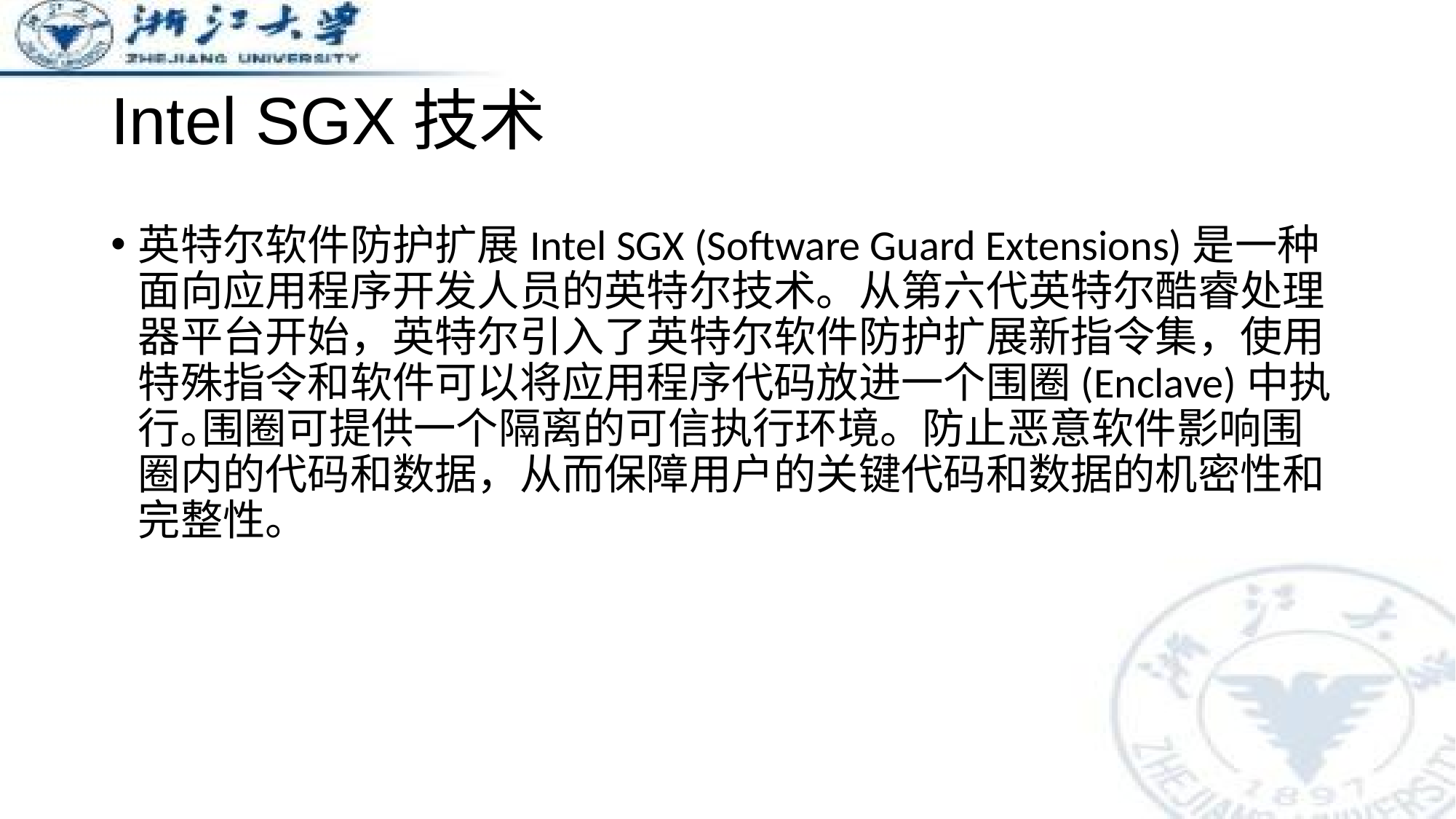

# Intel SGX技术
英特尔软件防护扩展Intel SGX (Software Guard Extensions)是一种面向应用程序开发人员的英特尔技术。从第六代英特尔酷睿处理器平台开始，英特尔引入了英特尔软件防护扩展新指令集，使用特殊指令和软件可以将应用程序代码放进一个围圈(Enclave)中执行｡围圈可提供一个隔离的可信执行环境。防止恶意软件影响围圈内的代码和数据，从而保障用户的关键代码和数据的机密性和完整性。